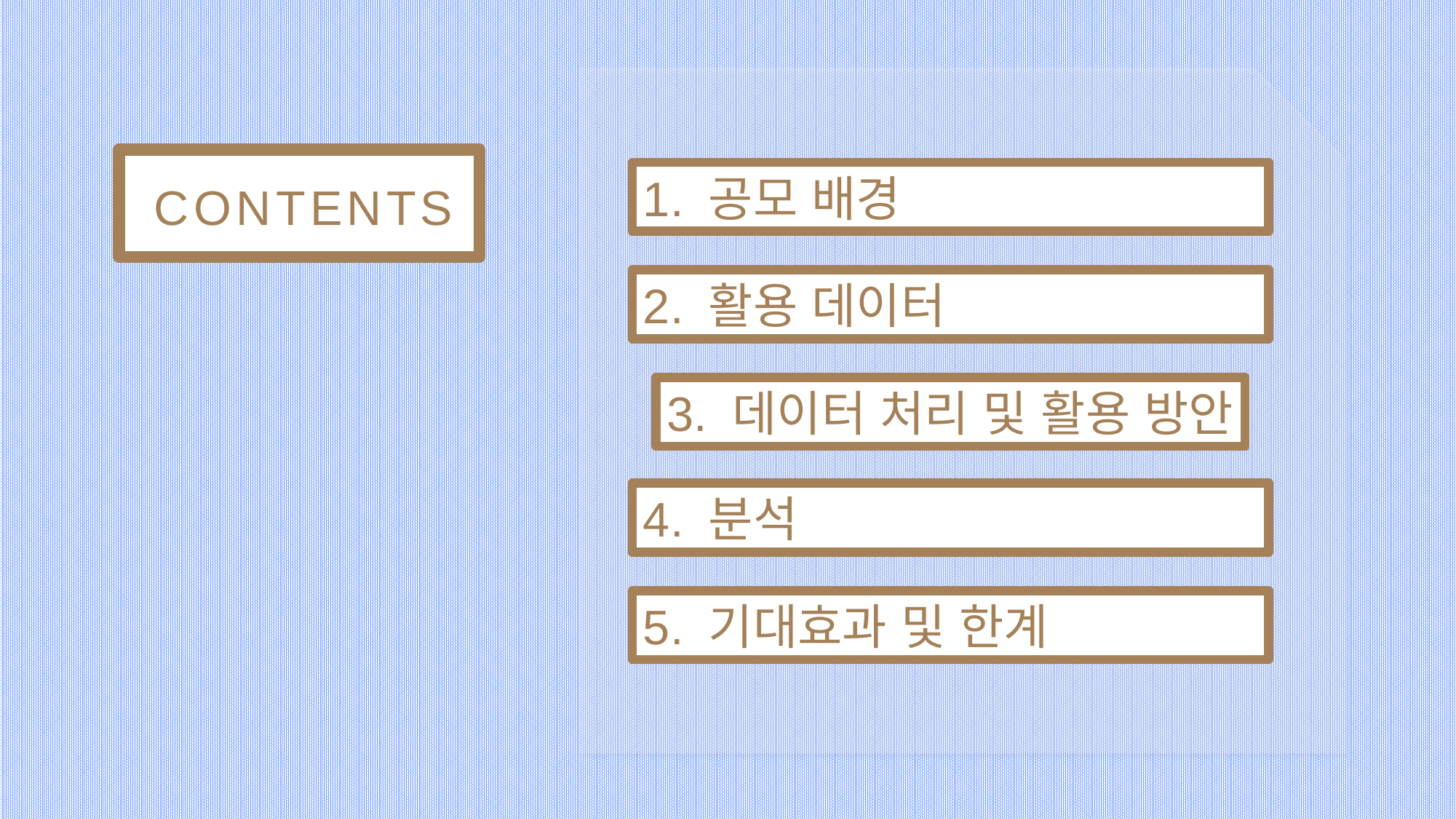

1. 공모 배경
CONTENTS
2. 활용 데이터
3. 데이터 처리 및 활용 방안
4. 분석
5. 기대효과 및 한계